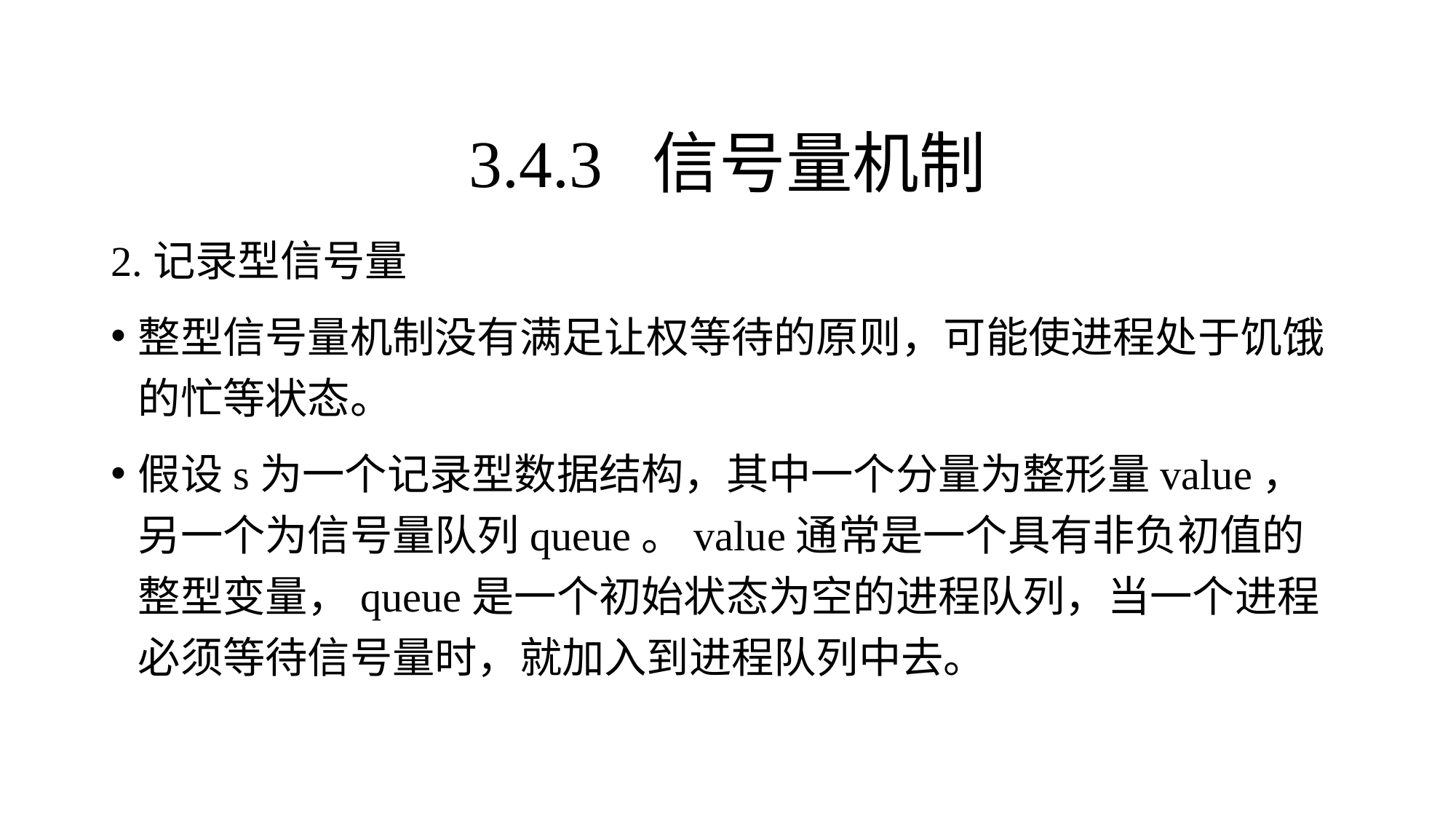

2.记录型信号量
整型信号量机制没有满足让权等待的原则，可能使进程处于饥饿的忙等状态。
假设s为一个记录型数据结构，其中一个分量为整形量value，另一个为信号量队列queue。value通常是一个具有非负初值的整型变量，queue是一个初始状态为空的进程队列，当一个进程必须等待信号量时，就加入到进程队列中去。

3.4.3  信号量机制
12